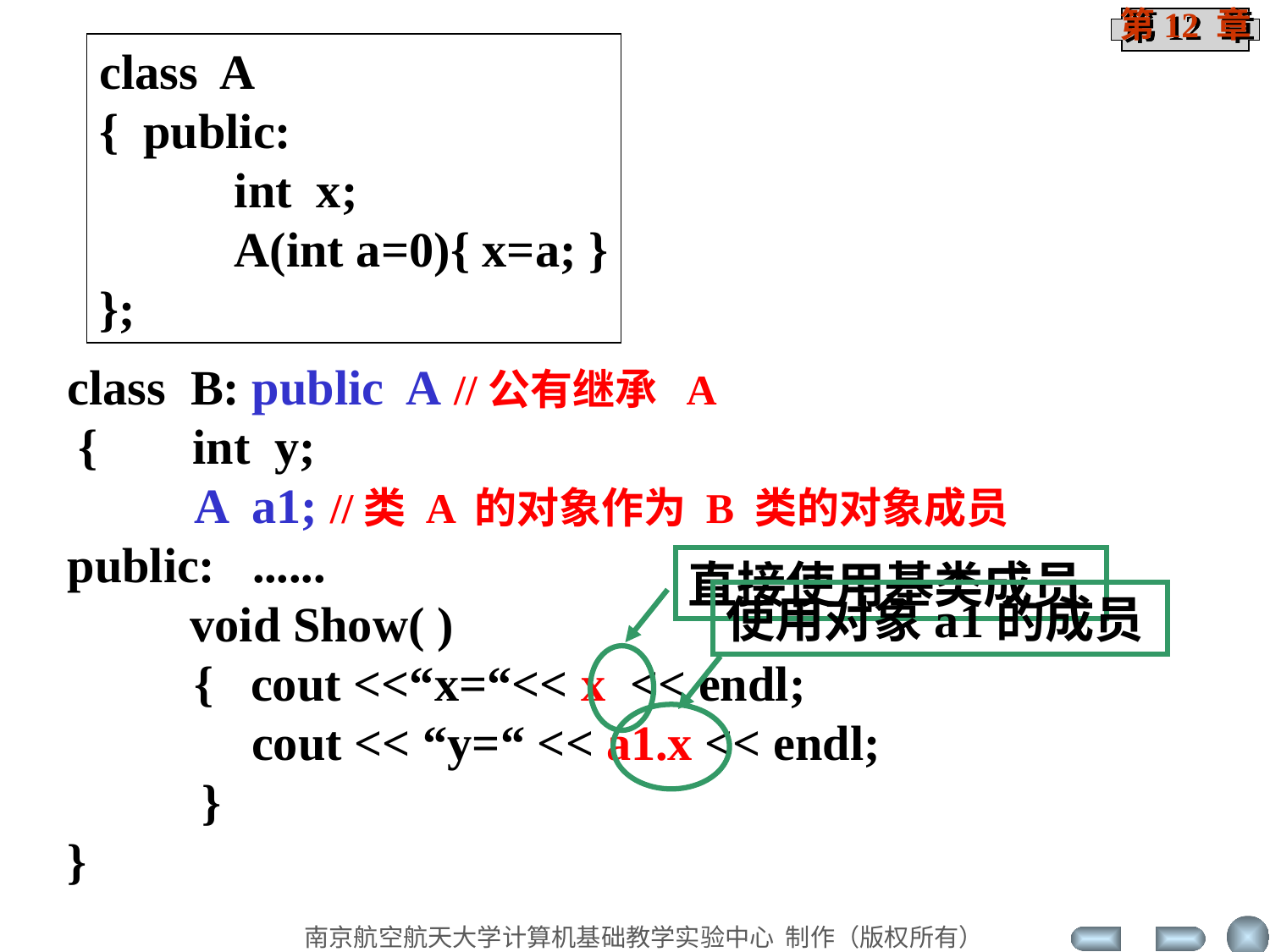

class  A
{  public:
           int  x;
           A(int a=0){ x=a; }
};
class  B: public  A //公有继承  A
 {         int  y;
	A  a1; //类 A 的对象作为 B 类的对象成员
public:   ......
          void Show( )
	{   cout <<“x=“<< x  << endl;
               cout << “y=“ << a1.x << endl;
           }
}
直接使用基类成员

使用对象a1的成员